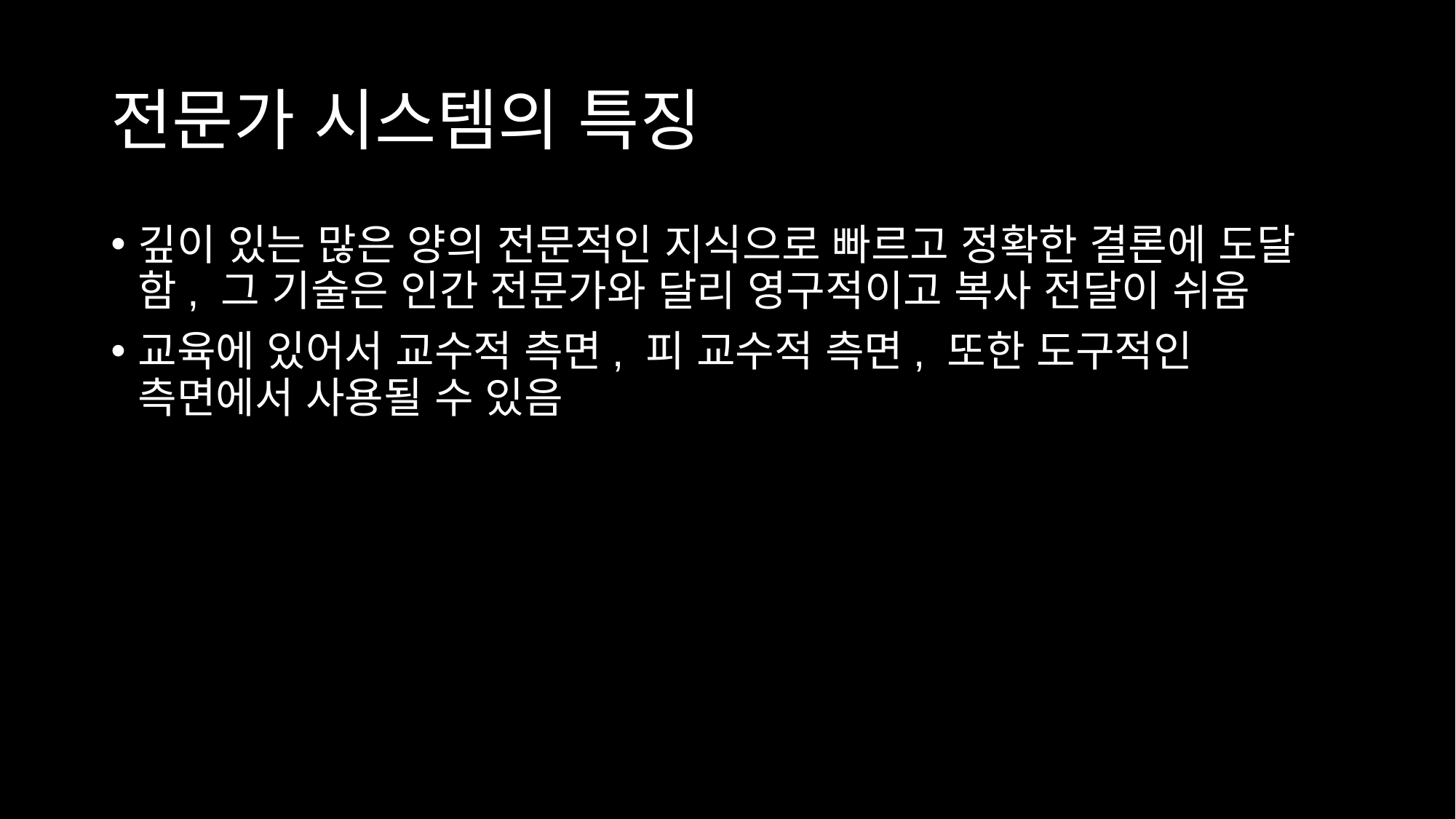

# 전문가 시스템의 특징
깊이 있는 많은 양의 전문적인 지식으로 빠르고 정확한 결론에 도달함, 그 기술은 인간 전문가와 달리 영구적이고 복사 전달이 쉬움
교육에 있어서 교수적 측면, 피 교수적 측면, 또한 도구적인 측면에서 사용될 수 있음